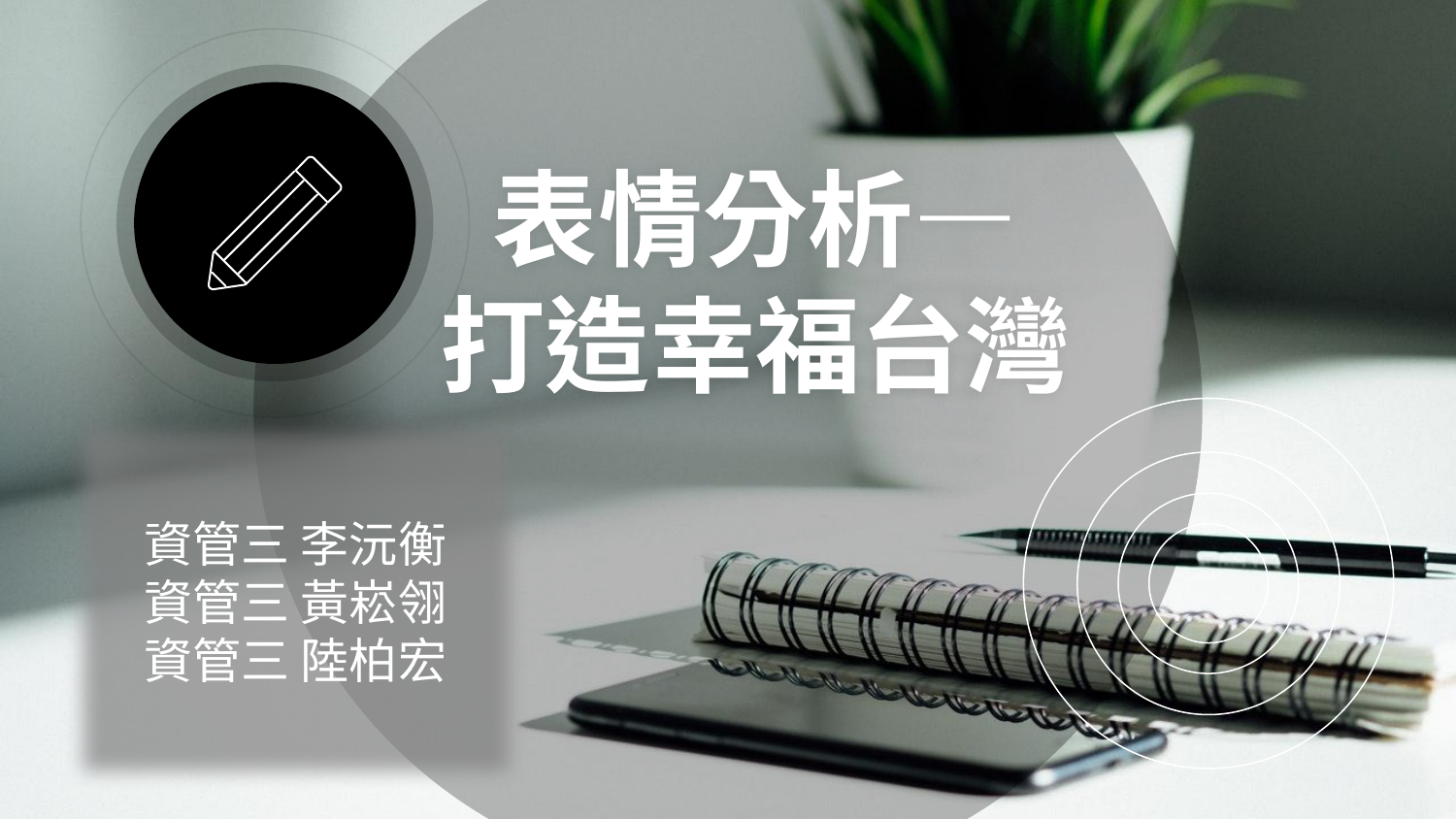

# 表情分析― 打造幸福台灣
資管三 李沅衡
資管三 黃崧翎
資管三 陸柏宏